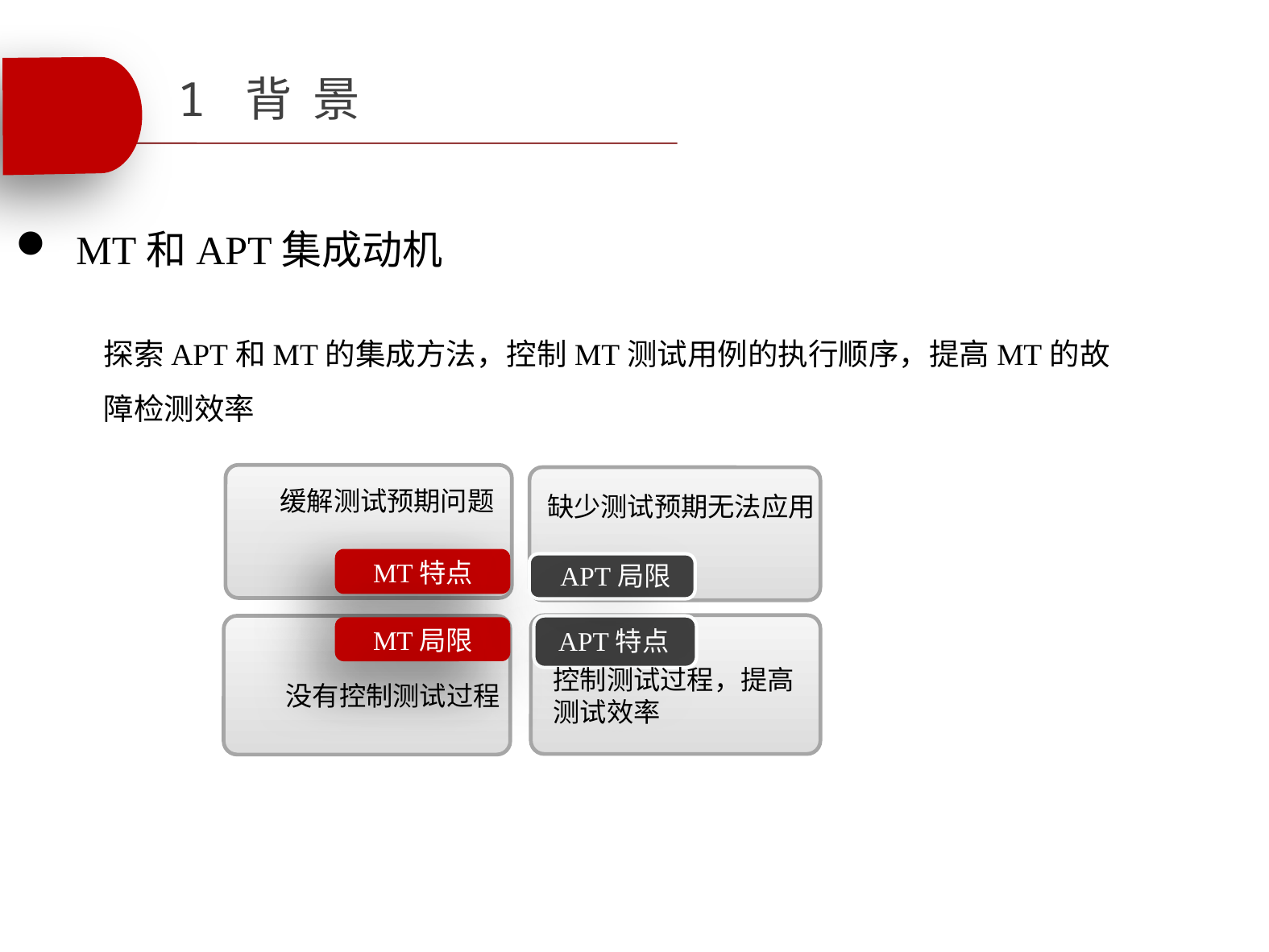

1 背  景
MT和APT集成动机
探索APT和MT的集成方法，控制MT测试用例的执行顺序，提高MT的故障检测效率

缓解测试预期问题
缺少测试预期无法应用

MT特点

APT局限

APT特点

MT局限
控制测试过程，提高测试效率
没有控制测试过程